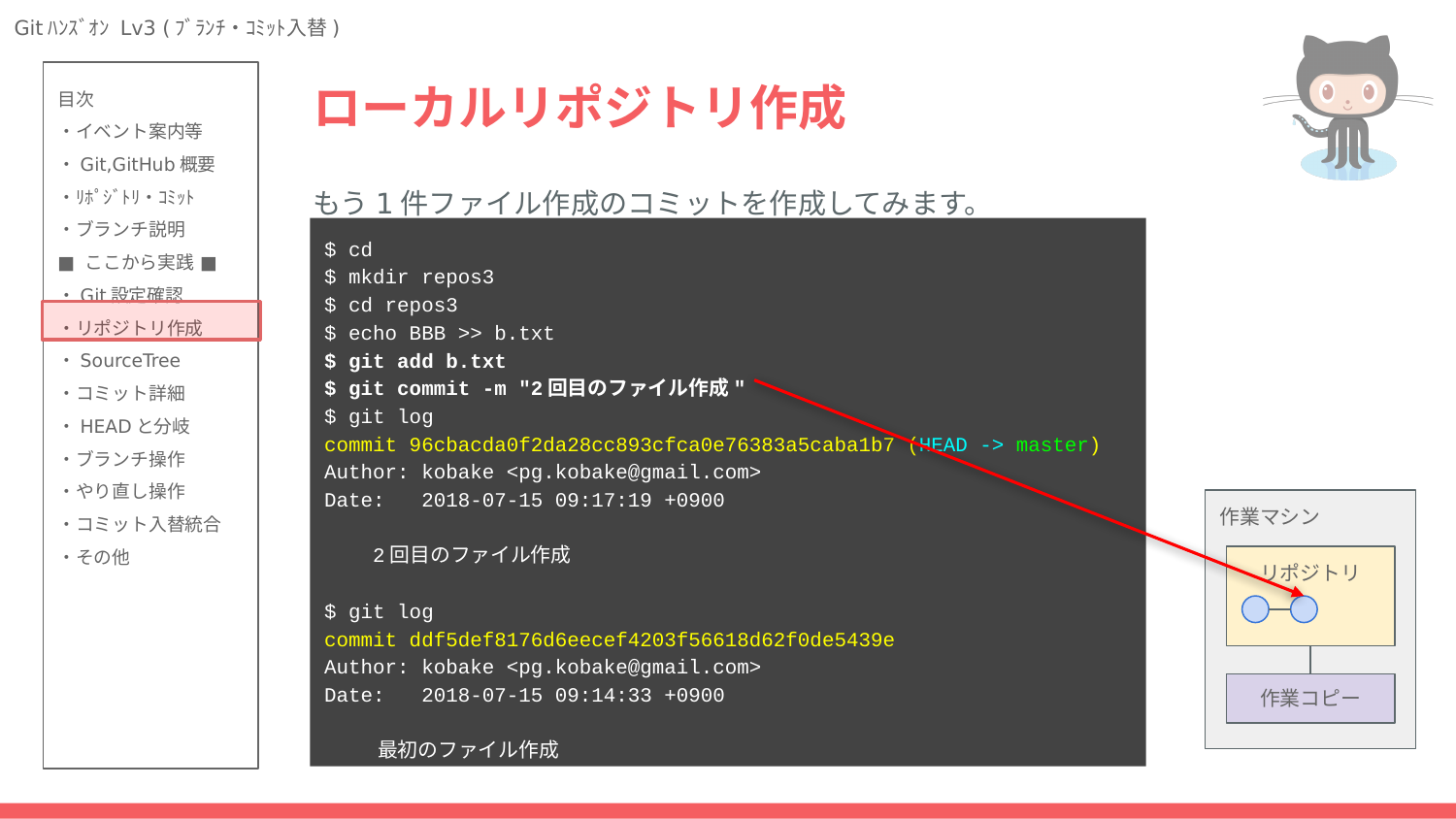

# ローカルリポジトリ作成
もう1件ファイル作成のコミットを作成してみます。
$ cd
$ mkdir repos3
$ cd repos3
$ echo BBB >> b.txt
$ git add b.txt
$ git commit -m "2回目のファイル作成"
$ git log
commit 96cbacda0f2da28cc893cfca0e76383a5caba1b7 (HEAD -> master)
Author: kobake <pg.kobake@gmail.com>
Date:   2018-07-15 09:17:19 +0900
    2回目のファイル作成
$ git log
commit ddf5def8176d6eecef4203f56618d62f0de5439e
Author: kobake <pg.kobake@gmail.com>
Date:   2018-07-15 09:14:33 +0900
    最初のファイル作成

作業マシン
リポジトリ

作業コピー